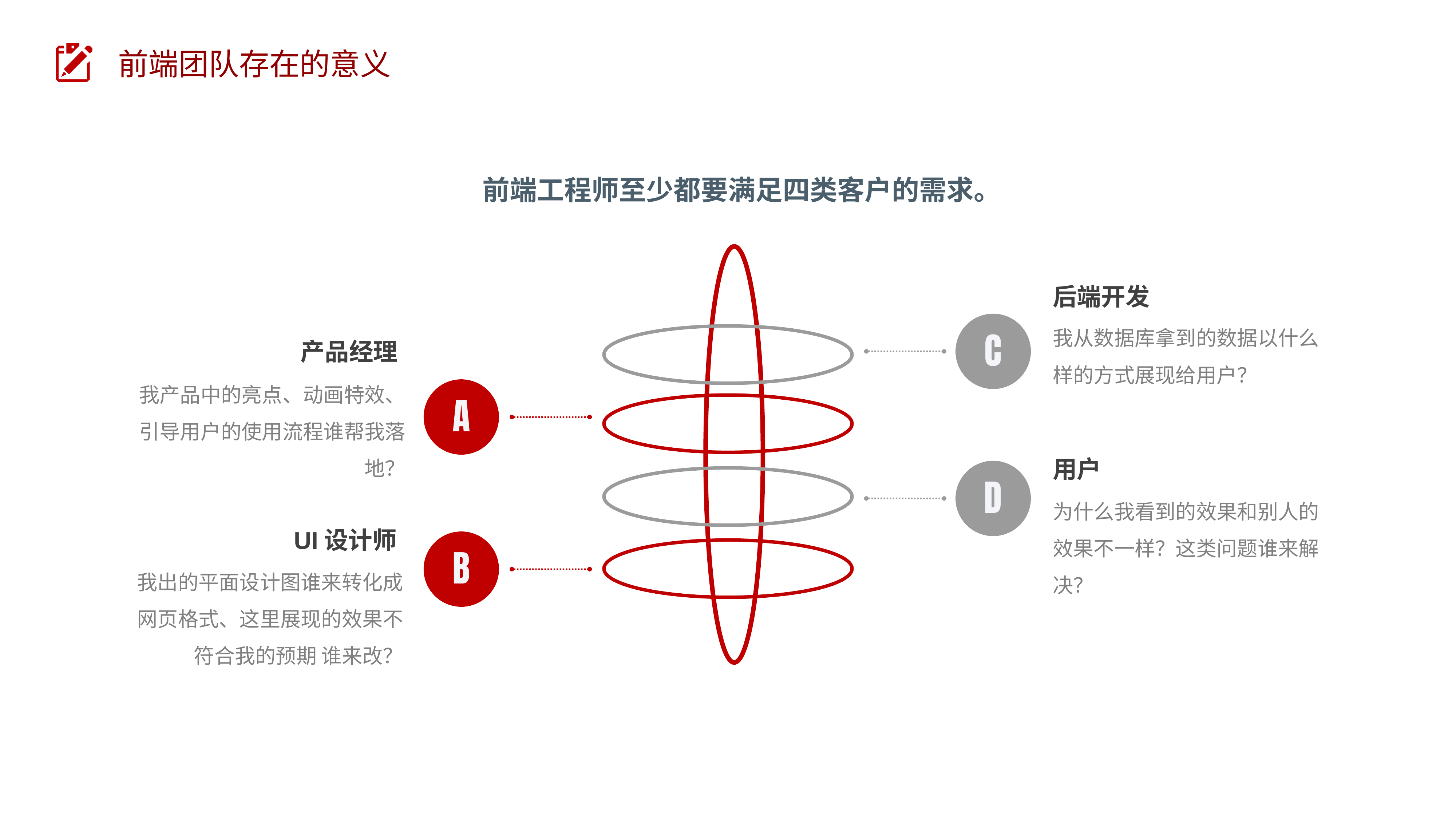

前端团队存在的意义

前端工程师至少都要满足四类客户的需求。

后端开发
我从数据库拿到的数据以什么样的方式展现给用户？

C
产品经理
我产品中的亮点、动画特效、引导用户的使用流程谁帮我落地？

A

用户
为什么我看到的效果和别人的效果不一样？这类问题谁来解决？

D

UI设计师
我出的平面设计图谁来转化成网页格式、这里展现的效果不符合我的预期 谁来改？

B